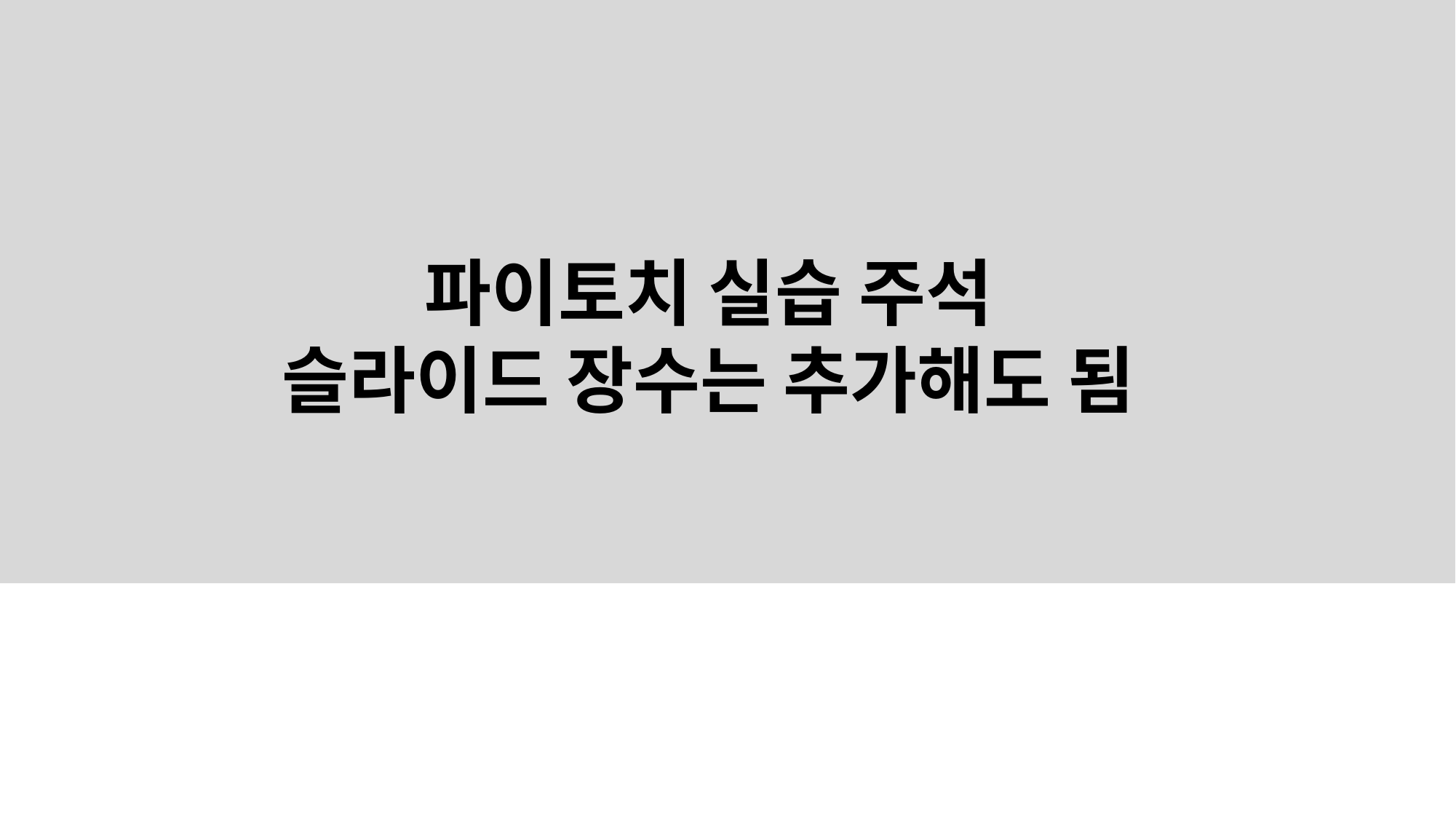

파이토치 실습 주석
슬라이드 장수는 추가해도 됨